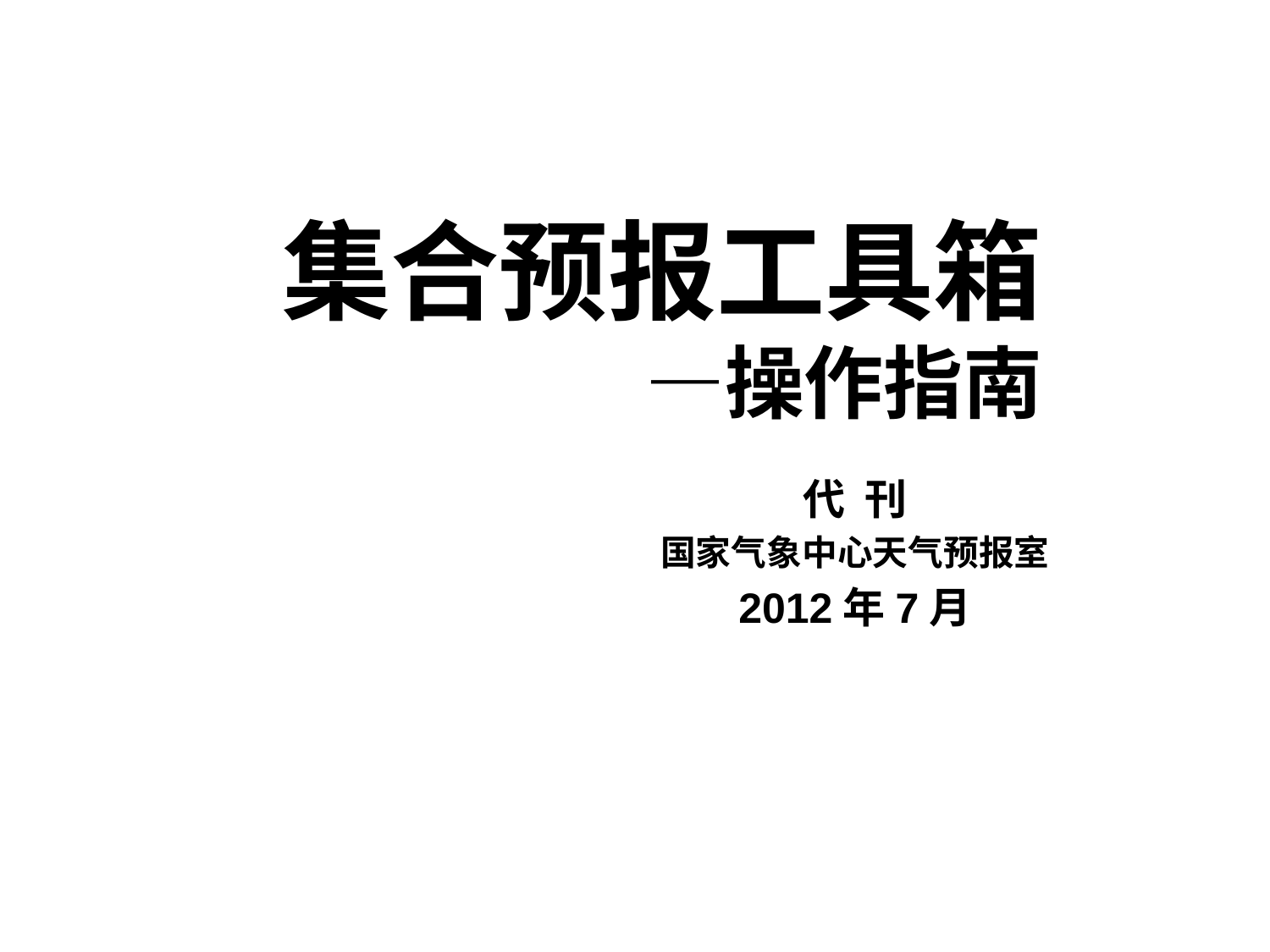

# 集合预报工具箱 —操作指南
代  刊
国家气象中心天气预报室
2012年7月